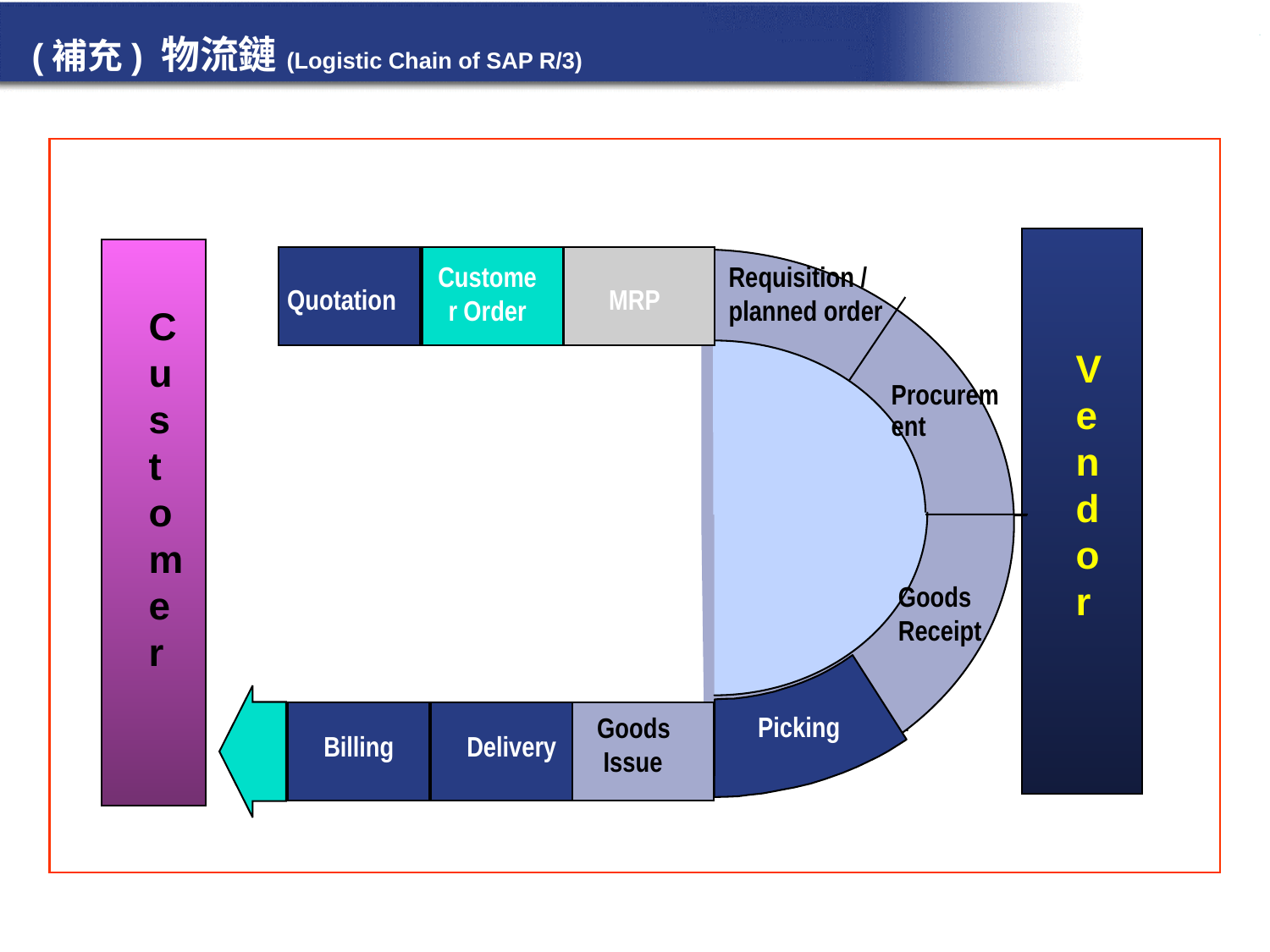

# (補充) 物流鏈(Logistic Chain of SAP R/3)

Vendor

Customer

Customer Order
Requisition /
planned order
Quotation
MRP

Procurement

Goods Receipt

Picking
Goods
 Issue
Billing
Delivery